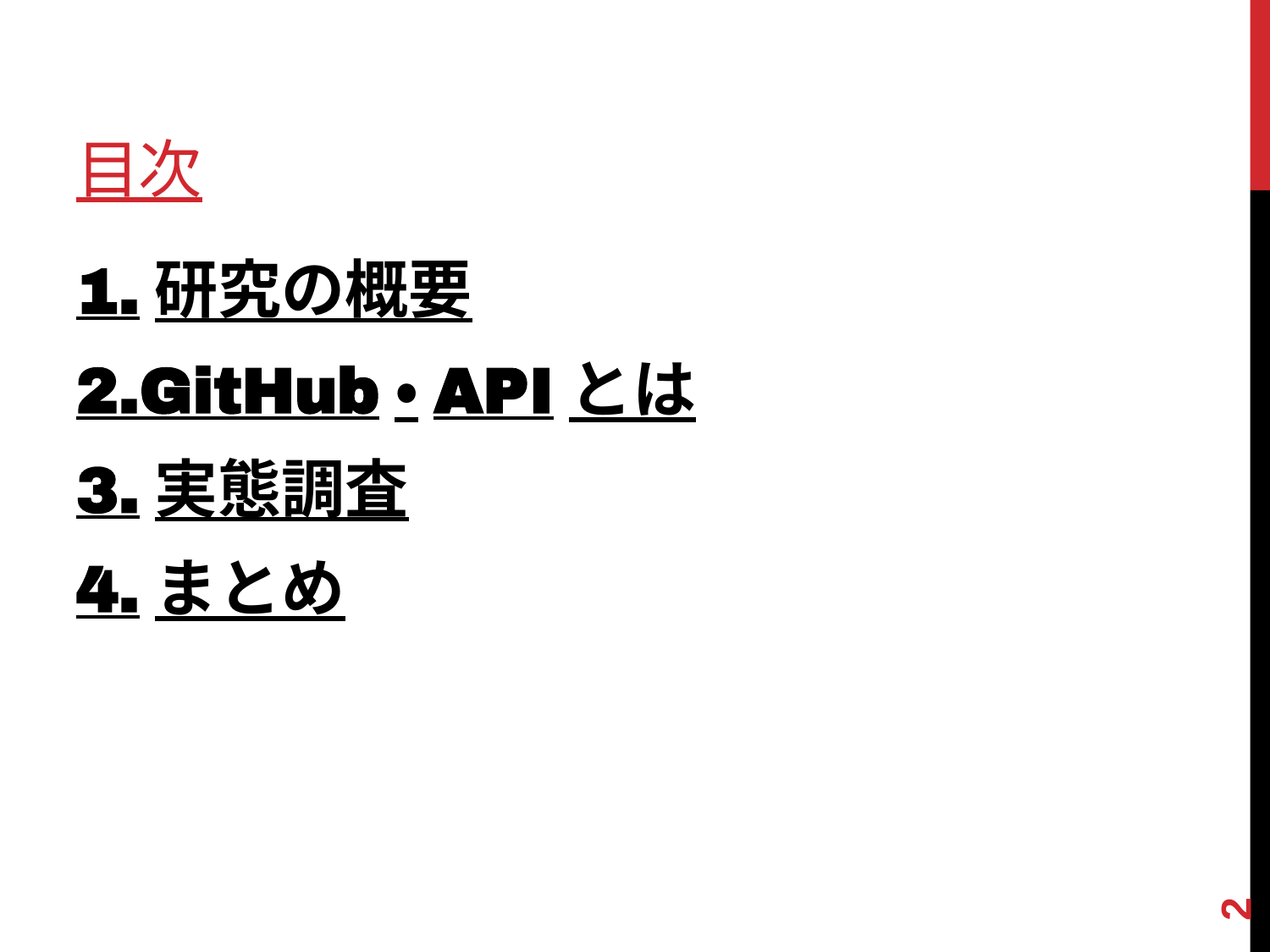

# 目次
1.研究の概要
2.GitHub・APIとは
3.実態調査
4.まとめ

2